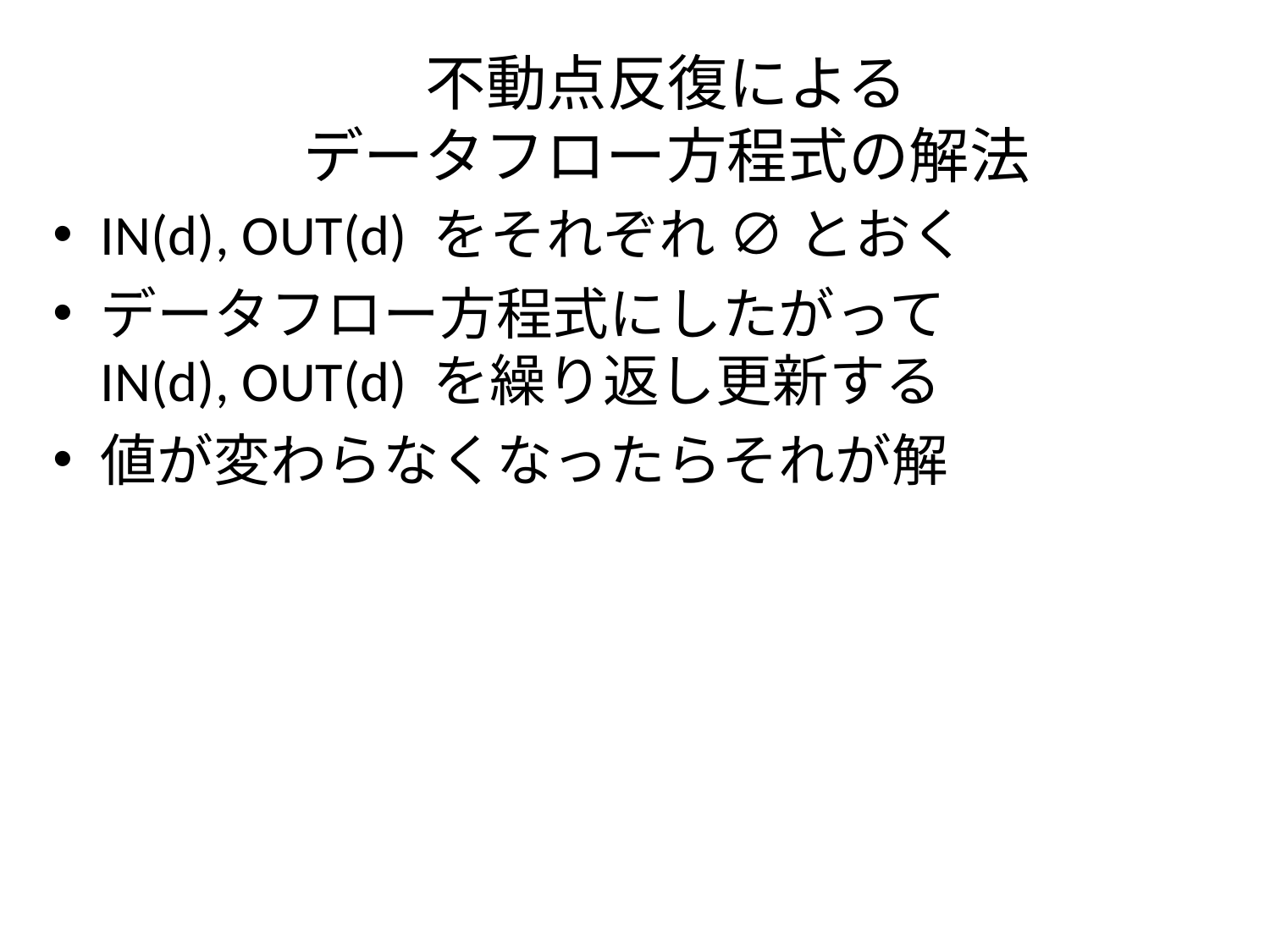

# 不動点反復による データフロー方程式の解法
IN(d), OUT(d) をそれぞれ ∅ とおく
データフロー方程式にしたがって
IN(d), OUT(d) を繰り返し更新する
値が変わらなくなったらそれが解